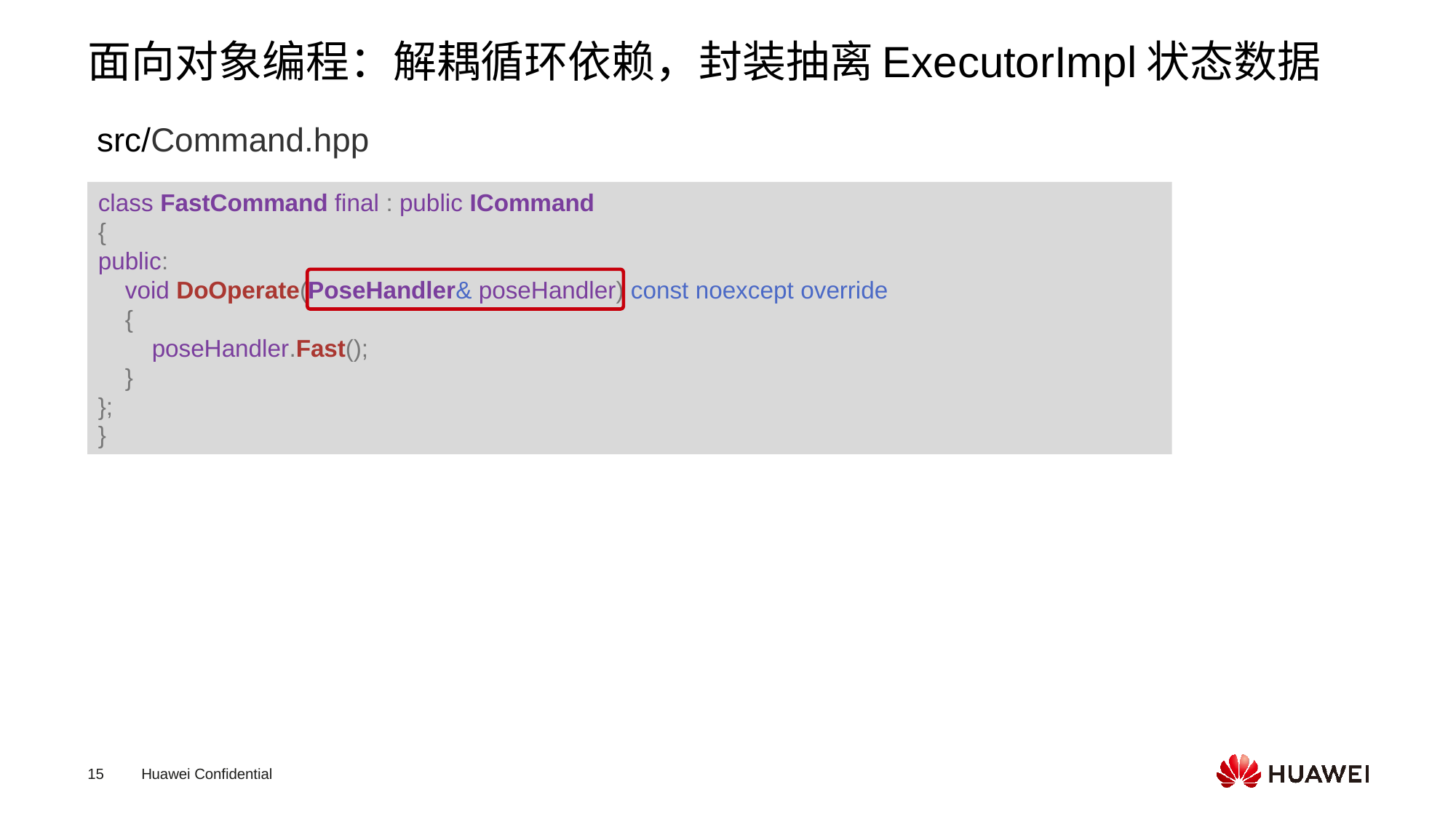

# 面向对象编程：解耦循环依赖，封装抽离ExecutorImpl状态数据
src/Command.hpp
class FastCommand final : public ICommand
{
public:
    void DoOperate(PoseHandler& poseHandler) const noexcept override
    {
        poseHandler.Fast();
    }
};
}